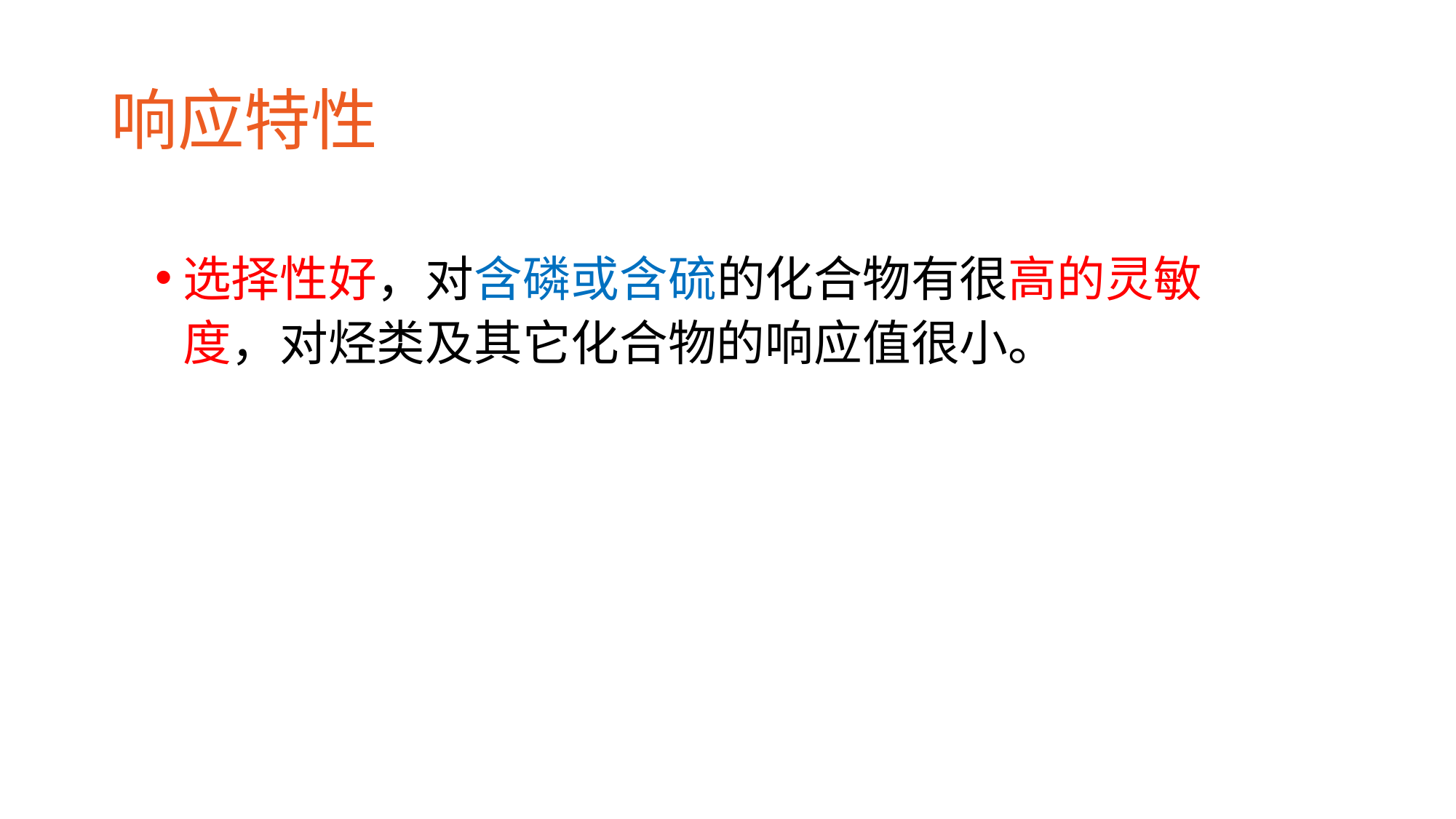

响应特性
选择性好，对含磷或含硫的化合物有很高的灵敏度，对烃类及其它化合物的响应值很小。